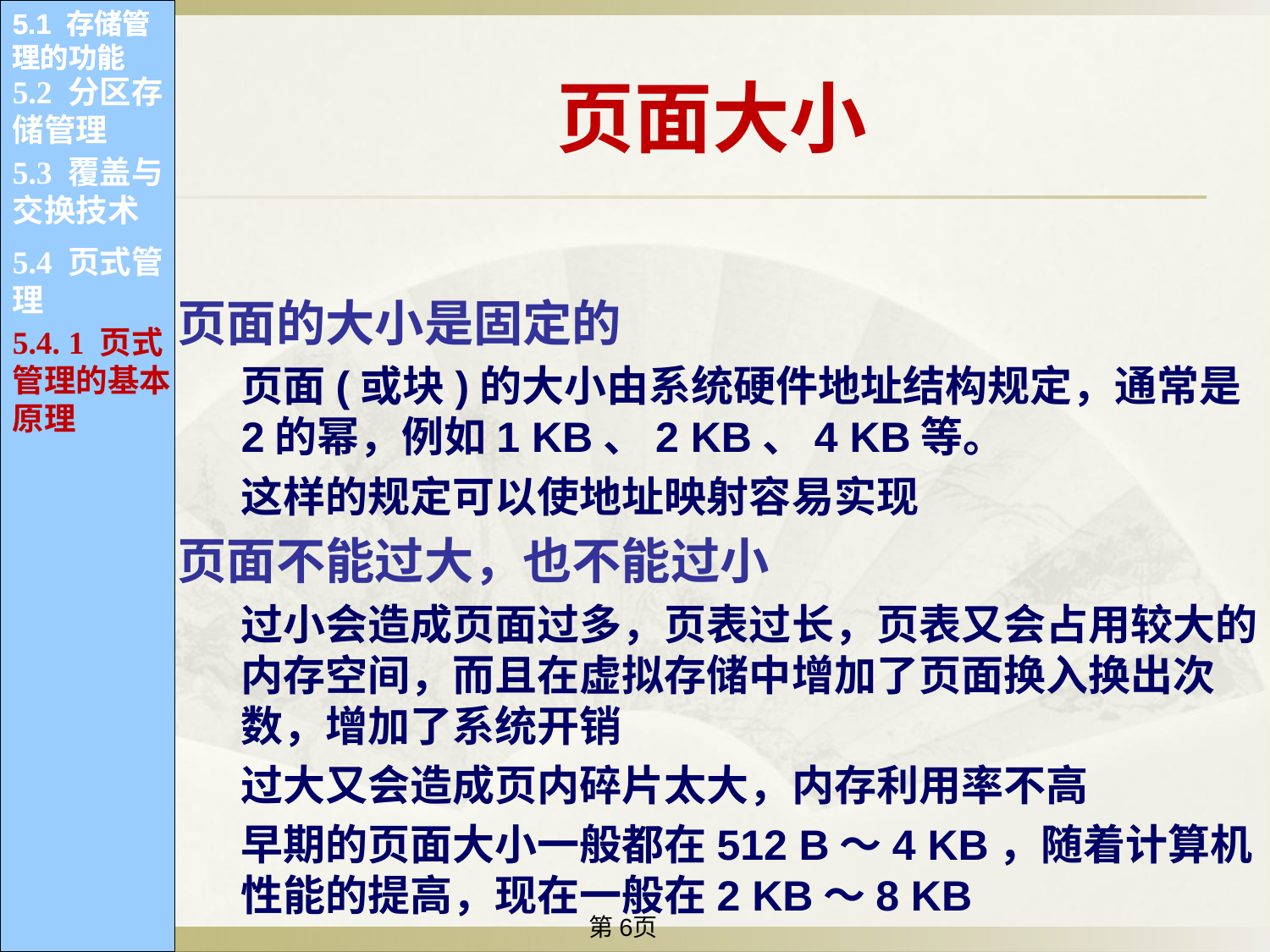

5.1 存储管理的功能

5.1 存储管理的功能
5.1 存储管理的功能
5.1 存储管理的功能

5.1 存储管理的功能

5.1 存储管理的功能
5.1 存储管理的功能
5.1 存储管理的功能

5.1 存储管理的功能

5.1 存储管理的功能
5.1 存储管理的功能
5.1 存储管理的功能
页面大小
5.2 分区存储管理
5.1.1 内存的分配和回收
5.3 覆盖与交换技术
5.1.2 内存空间的共享
5.1.2 内存空间的共享
页面的大小是固定的
页面(或块)的大小由系统硬件地址结构规定，通常是2的幂，例如1 KB、2 KB、4 KB等。
这样的规定可以使地址映射容易实现
页面不能过大，也不能过小
过小会造成页面过多，页表过长，页表又会占用较大的内存空间，而且在虚拟存储中增加了页面换入换出次数，增加了系统开销
过大又会造成页内碎片太大，内存利用率不高
早期的页面大小一般都在512 B～4 KB，随着计算机性能的提高，现在一般在2 KB～8 KB
5.1.3 存储保护
5.1.3 存储保护
5.4 页式管理
5.4. 1 页式管理的基本原理
5.1.4 内存空间的扩充